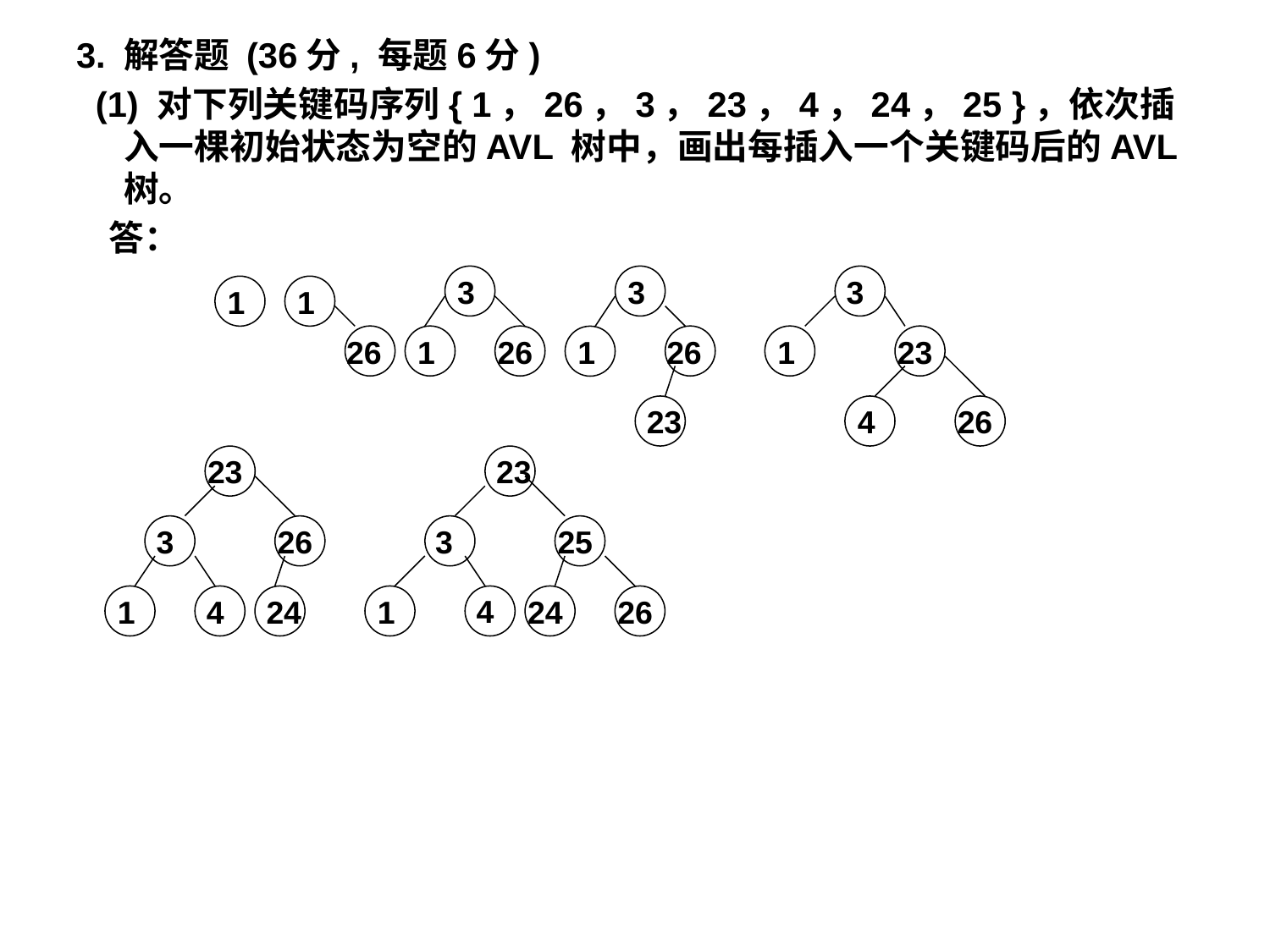

3. 解答题 (36分, 每题6分)
  (1) 对下列关键码序列{ 1，26，3，23，4，24，25 }，依次插入一棵初始状态为空的AVL 树中，画出每插入一个关键码后的AVL树。
   答：

3

1
26

3

1
 26

 23

 3

1
23

4

26
26

1

1

 26

23

 3

26

1
 4

 24

 23

  3

25

 4

1

24

26